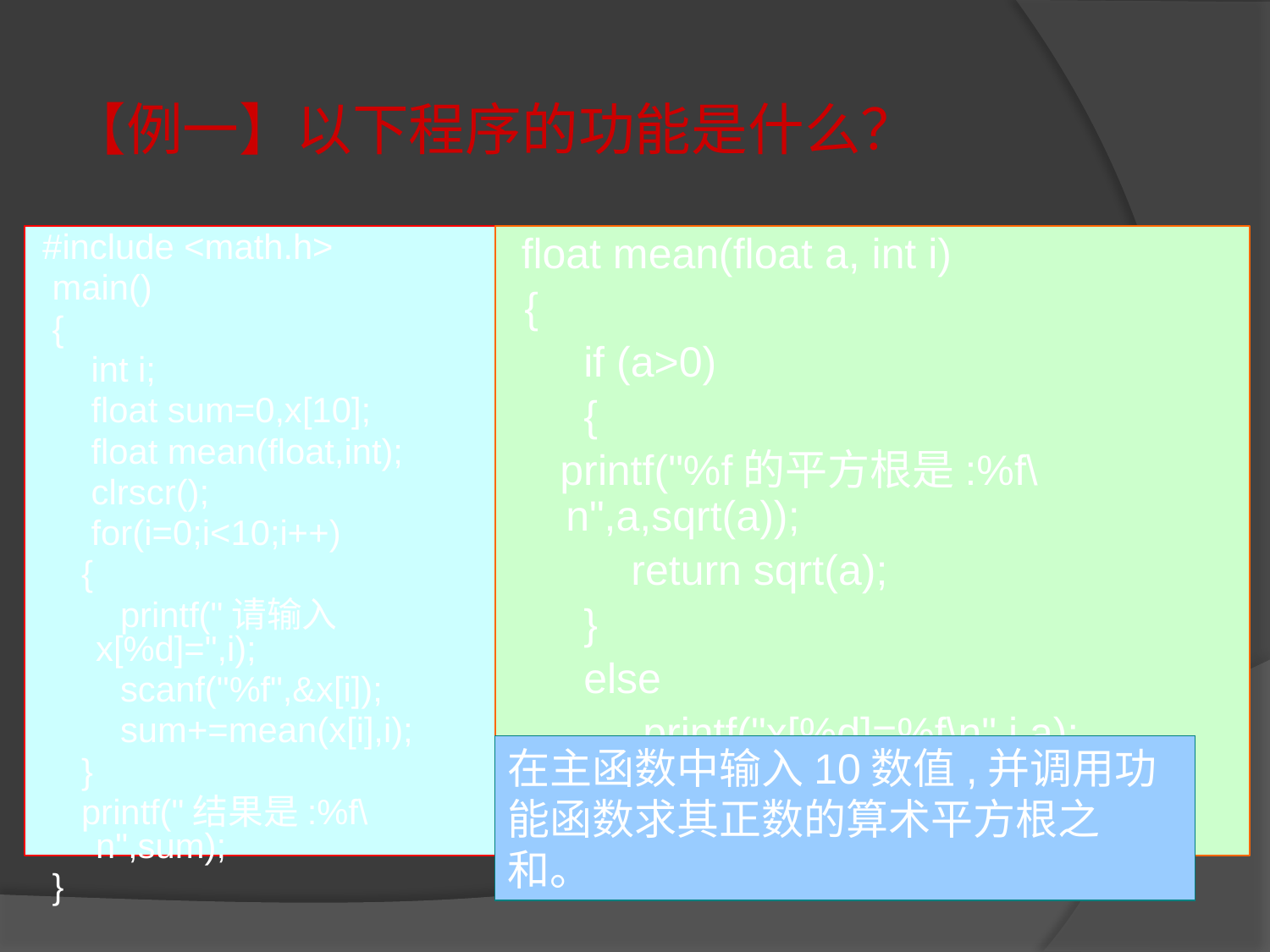

# 【例一】以下程序的功能是什么？
#include <math.h>
 main()
 {
     int i;
     float sum=0,x[10];
     float mean(float,int);
     clrscr();
     for(i=0;i<10;i++)
    {
        printf("请输入x[%d]=",i);
        scanf("%f",&x[i]);
        sum+=mean(x[i],i);
    }
    printf("结果是:%f\n",sum);
 }
 float mean(float a, int i)
 {
      if (a>0)
      {
    printf("%f的平方根是:%f\n",a,sqrt(a));
          return sqrt(a);
      }
      else
           printf("x[%d]=%f\n",i,a);
      return 0.0;
 }

在主函数中输入10数值,并调用功能函数求其正数的算术平方根之和。